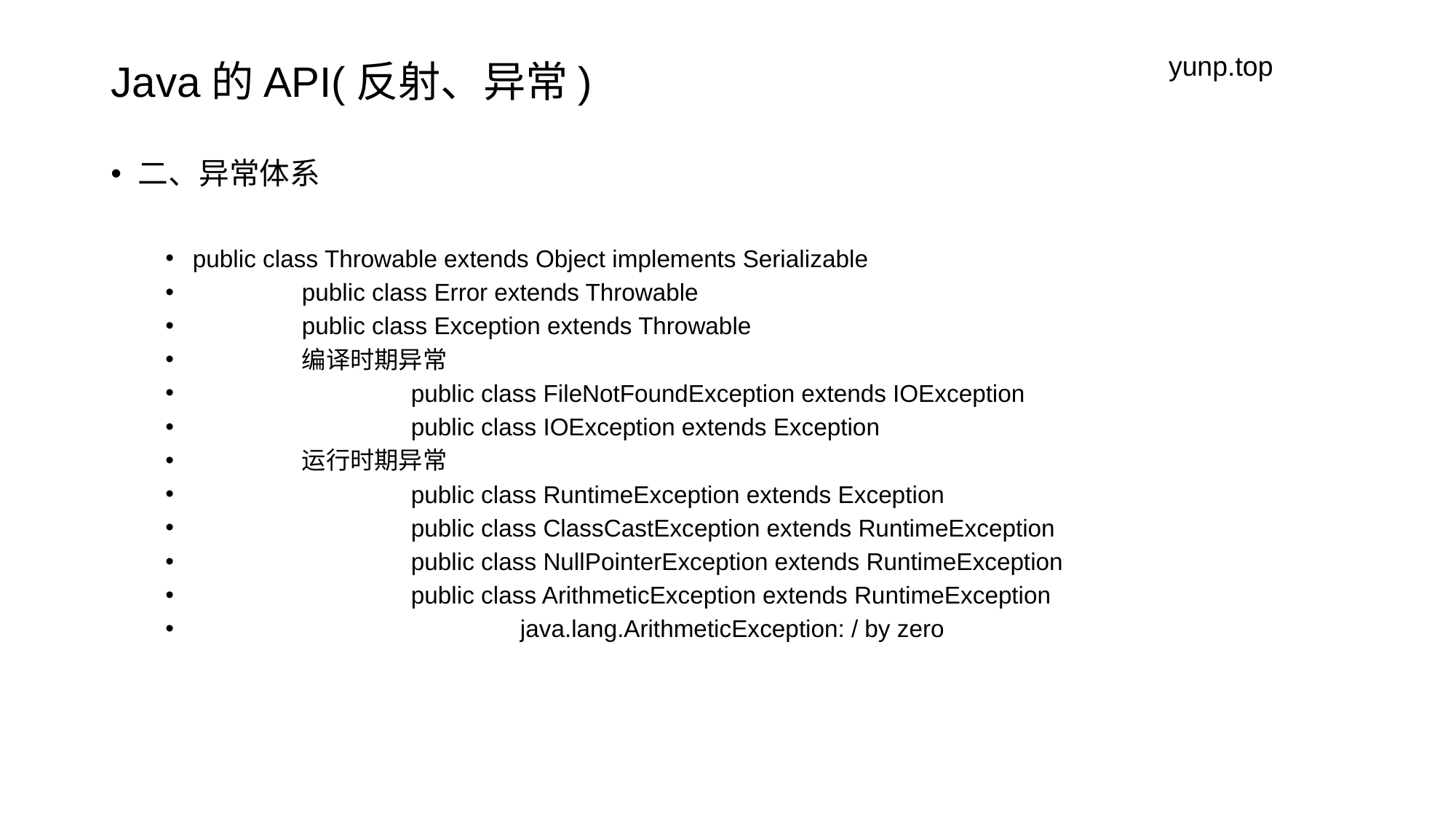

# Java的API(反射、异常)
yunp.top
二、异常体系

public class Throwable extends Object implements Serializable
	public class Error extends Throwable
	public class Exception extends Throwable
	编译时期异常
		public class FileNotFoundException extends IOException
		public class IOException extends Exception
	运行时期异常
		public class RuntimeException extends Exception
		public class ClassCastException extends RuntimeException
		public class NullPointerException extends RuntimeException
		public class ArithmeticException extends RuntimeException
			java.lang.ArithmeticException: / by zero